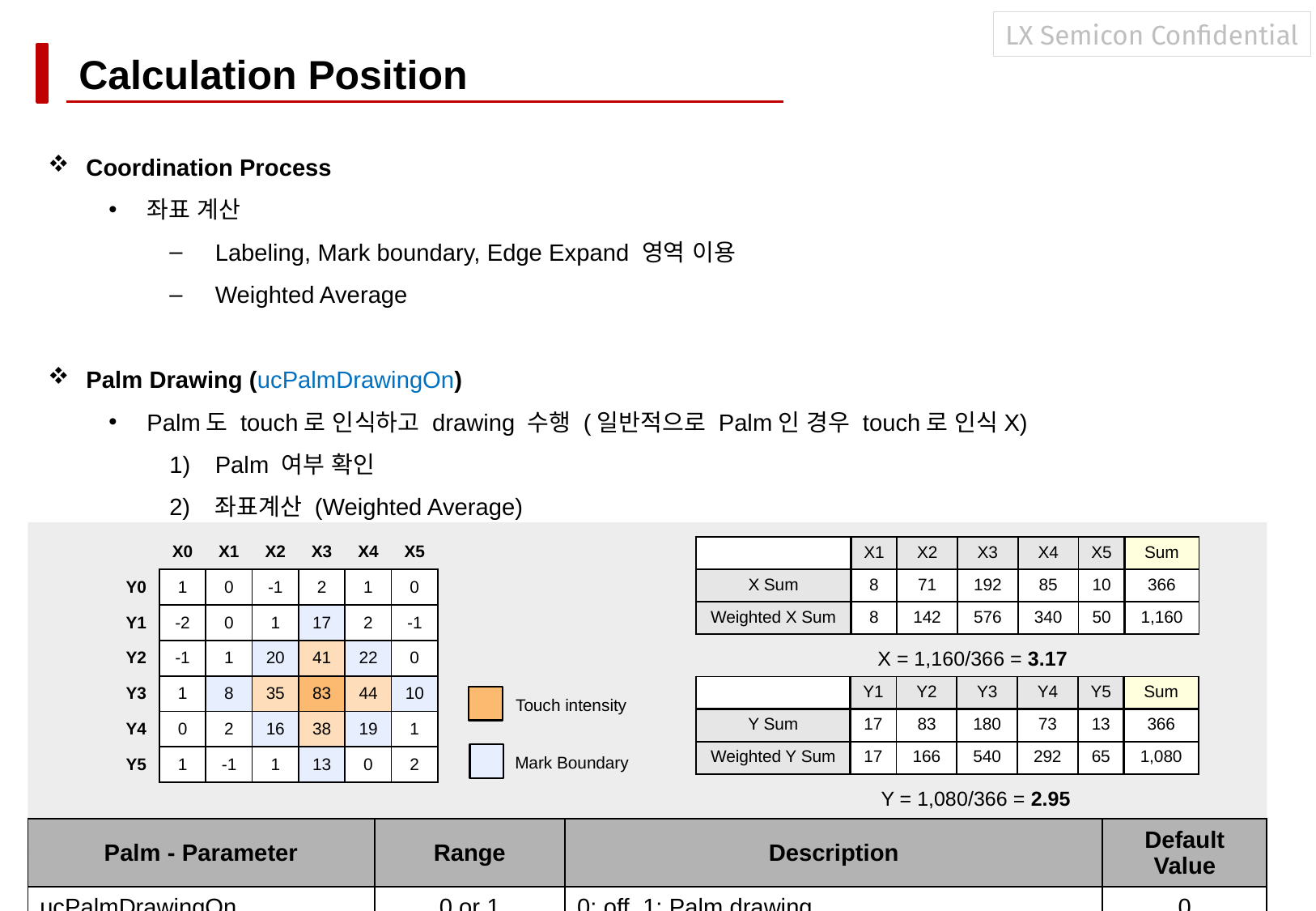

# Calculation Position
Coordination Process
좌표 계산
Labeling, Mark boundary, Edge Expand 영역 이용
Weighted Average

Palm Drawing (ucPalmDrawingOn)
Palm도 touch로 인식하고 drawing 수행 (일반적으로 Palm인 경우 touch로 인식X)
Palm 여부 확인
좌표계산 (Weighted Average)

|  | X0 | X1 | X2 | X3 | X4 | X5 |
| --- | --- | --- | --- | --- | --- | --- |
| Y0 | 1 | 0 | -1 | 2 | 1 | 0 |
| Y1 | -2 | 0 | 1 | 17 | 2 | -1 |
| Y2 | -1 | 1 | 20 | 41 | 22 | 0 |
| Y3 | 1 | 8 | 35 | 83 | 44 | 10 |
| Y4 | 0 | 2 | 16 | 38 | 19 | 1 |
| Y5 | 1 | -1 | 1 | 13 | 0 | 2 |
|  | X1 | X2 | X3 | X4 | X5 | Sum |
| --- | --- | --- | --- | --- | --- | --- |
| X Sum | 8 | 71 | 192 | 85 | 10 | 366 |
| Weighted X Sum | 8 | 142 | 576 | 340 | 50 | 1,160 |
X = 1,160/366 = 3.17
|  | Y1 | Y2 | Y3 | Y4 | Y5 | Sum |
| --- | --- | --- | --- | --- | --- | --- |
| Y Sum | 17 | 83 | 180 | 73 | 13 | 366 |
| Weighted Y Sum | 17 | 166 | 540 | 292 | 65 | 1,080 |

Touch intensity

Mark Boundary
Y = 1,080/366 = 2.95
| Palm - Parameter | Range | Description | Default Value |
| --- | --- | --- | --- |
| ucPalmDrawingOn | 0 or 1 | 0: off, 1: Palm drawing | 0 |